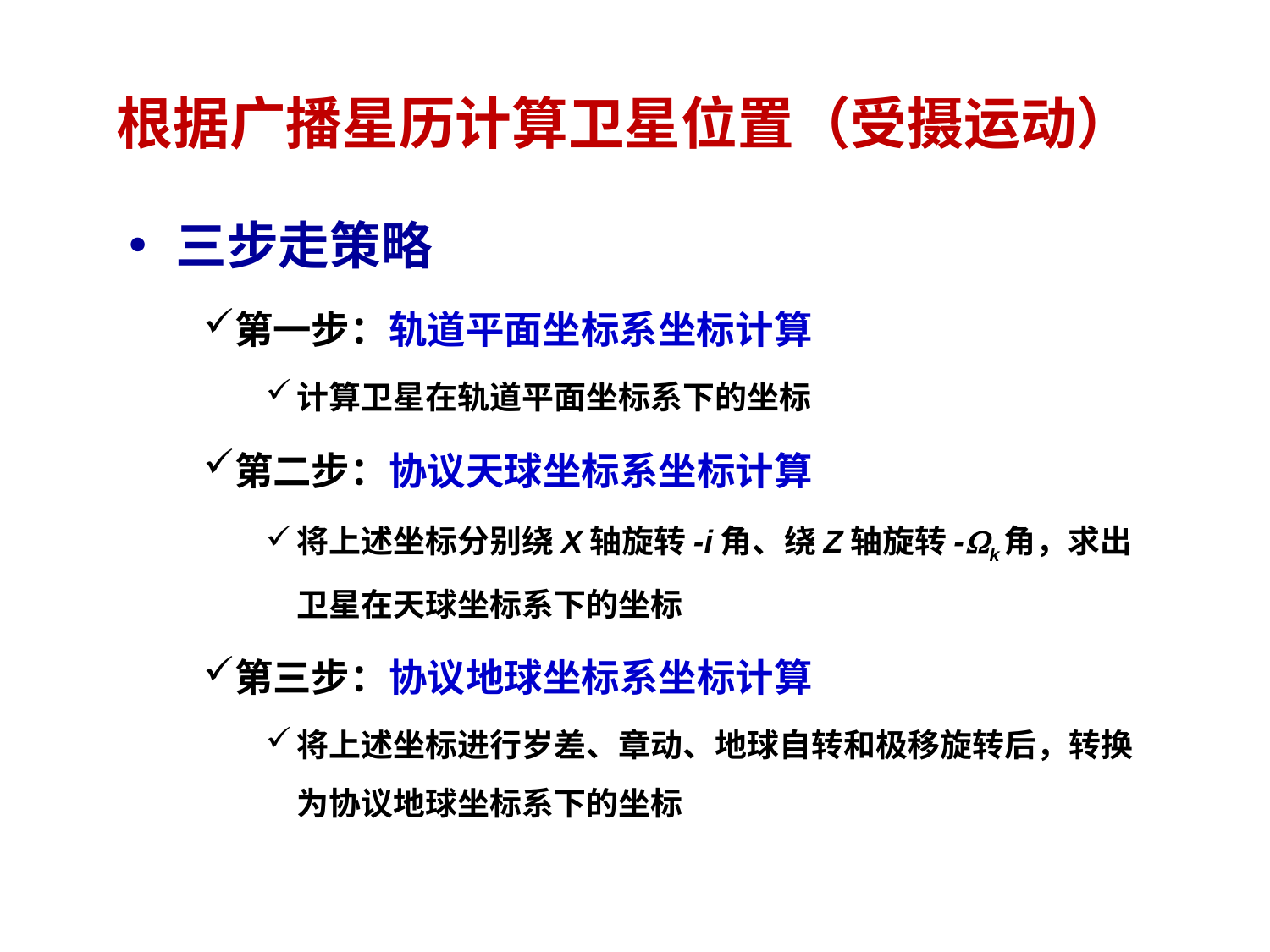

# 根据广播星历计算卫星位置（受摄运动）
三步走策略
第一步：轨道平面坐标系坐标计算
计算卫星在轨道平面坐标系下的坐标
第二步：协议天球坐标系坐标计算
将上述坐标分别绕X轴旋转-i角、绕Z轴旋转-Ωk角，求出卫星在天球坐标系下的坐标
第三步：协议地球坐标系坐标计算
将上述坐标进行岁差、章动、地球自转和极移旋转后，转换为协议地球坐标系下的坐标